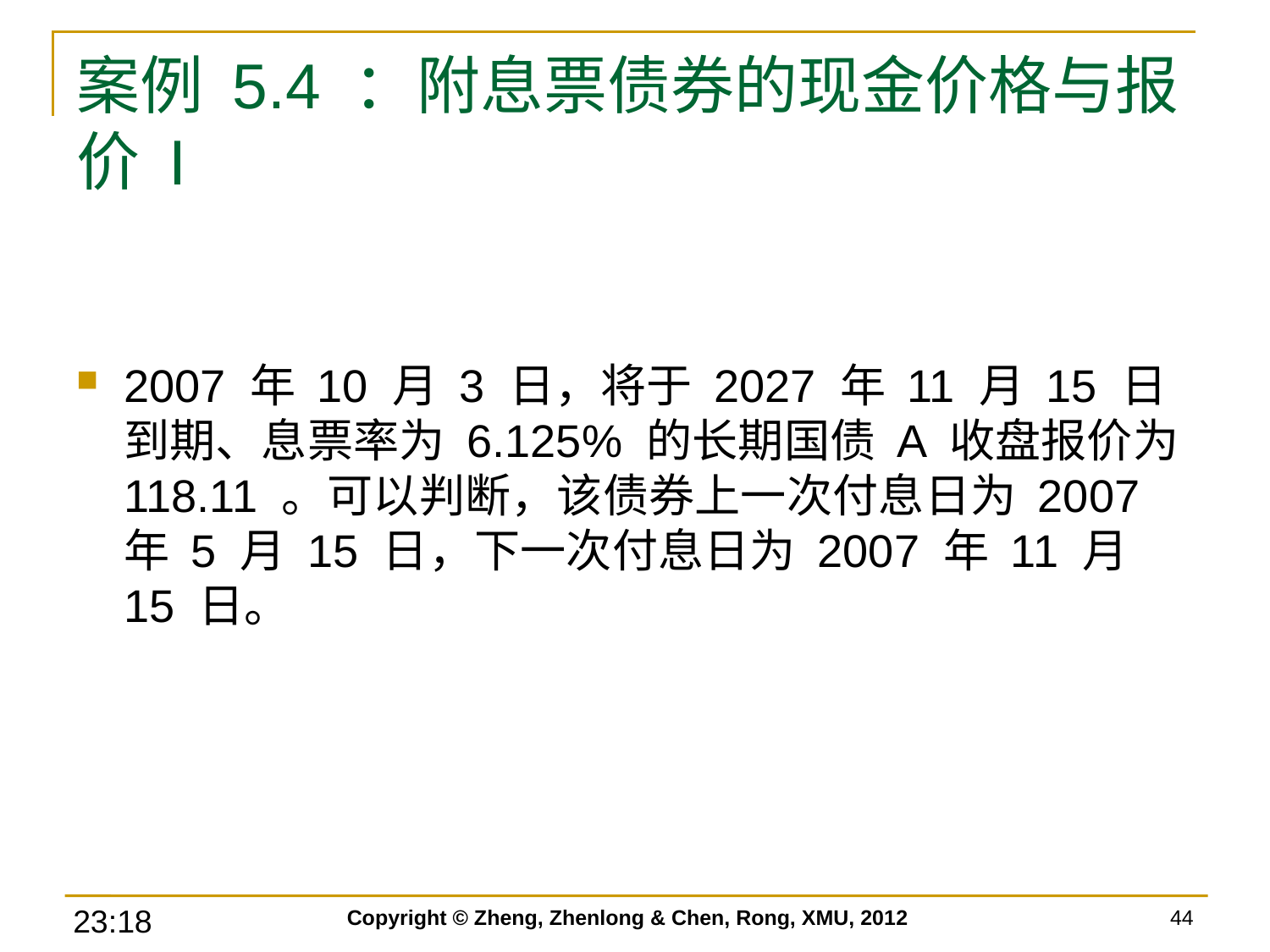

# 案例 5.4 ：附息票债券的现金价格与报价 I

2007 年 10 月 3 日，将于 2027 年 11 月 15 日到期、息票率为 6.125% 的长期国债 A 收盘报价为 118.11 。可以判断，该债券上一次付息日为 2007 年 5 月 15 日，下一次付息日为 2007 年 11 月 15 日。
Copyright © Zheng, Zhenlong & Chen, Rong, XMU, 2012
44